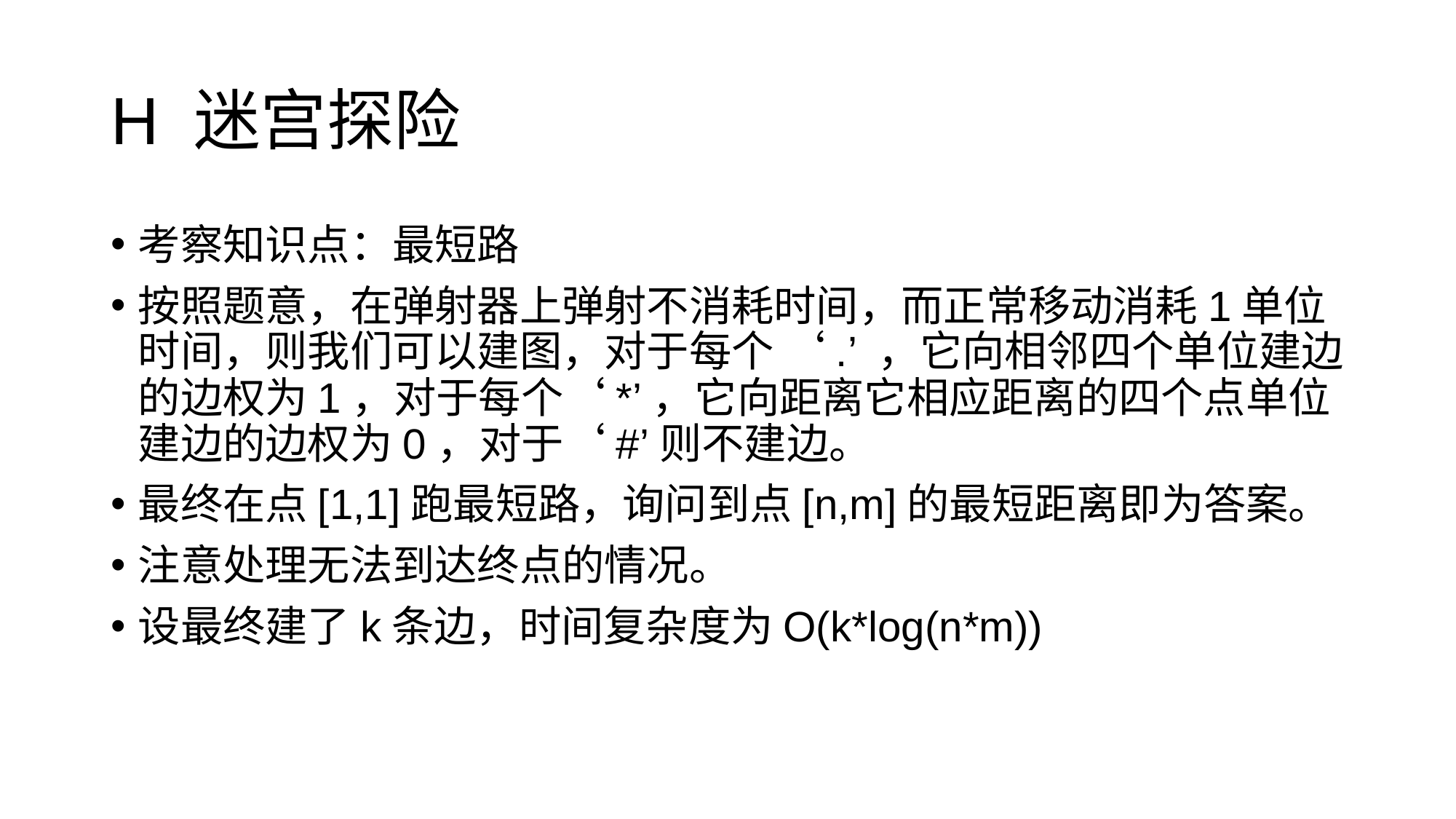

# H 迷宫探险
考察知识点：最短路
按照题意，在弹射器上弹射不消耗时间，而正常移动消耗1单位时间，则我们可以建图，对于每个 ‘.’ ，它向相邻四个单位建边的边权为1，对于每个‘*’，它向距离它相应距离的四个点单位建边的边权为0，对于‘#’则不建边。
最终在点[1,1]跑最短路，询问到点[n,m]的最短距离即为答案。
注意处理无法到达终点的情况。
设最终建了k条边，时间复杂度为O(k*log(n*m))